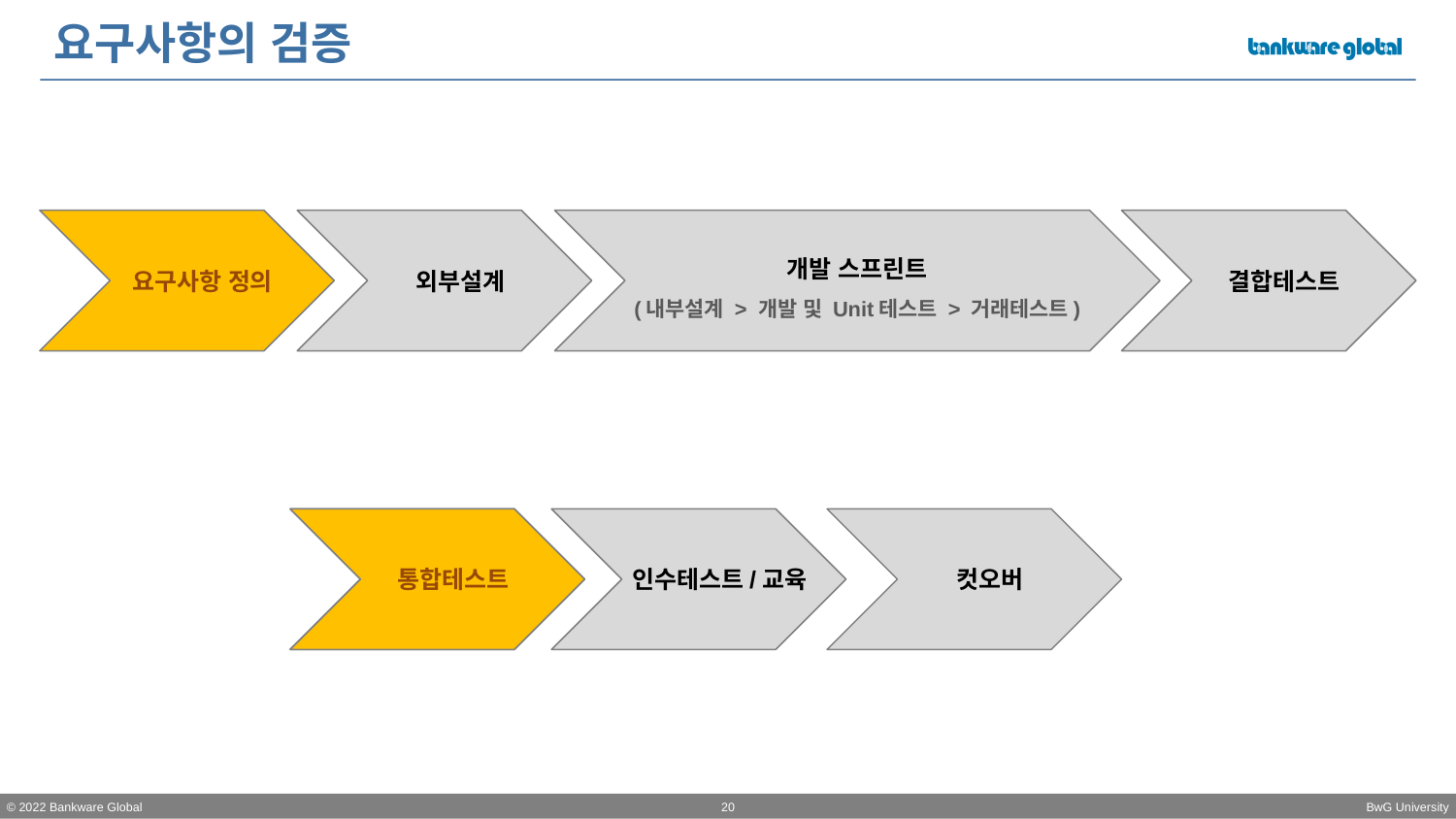

# 요구사항의 검증
요구사항 정의
외부설계
개발 스프린트
(내부설계 > 개발 및 Unit테스트 > 거래테스트)
결합테스트
통합테스트
    인수테스트/교육
컷오버
통합테스트
20